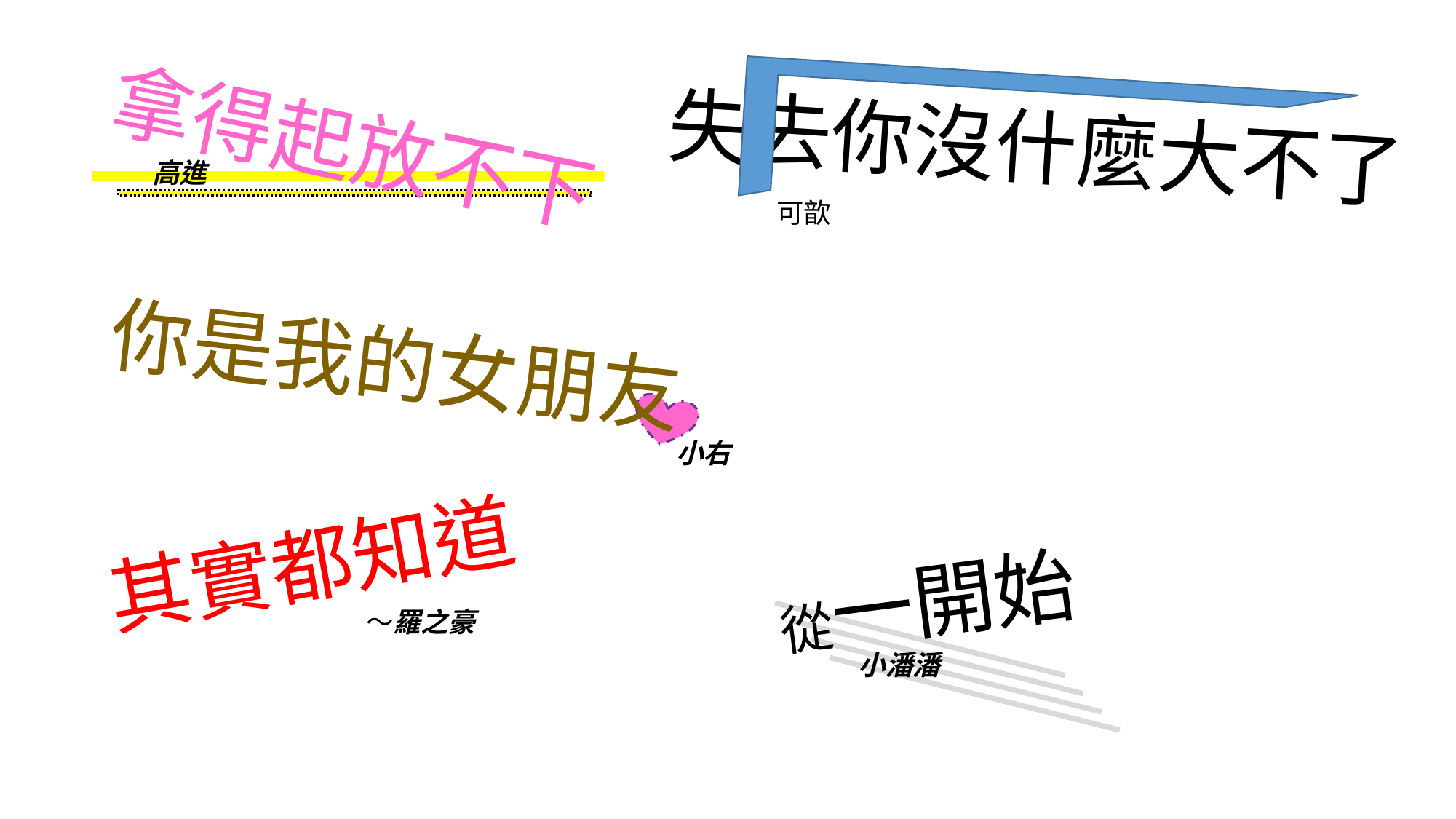

拿得起放不下
失去你沒什麼大不了
高進

可歆
你是我的女朋友

小右
其實都知道
從一開始
～羅之豪

小潘潘